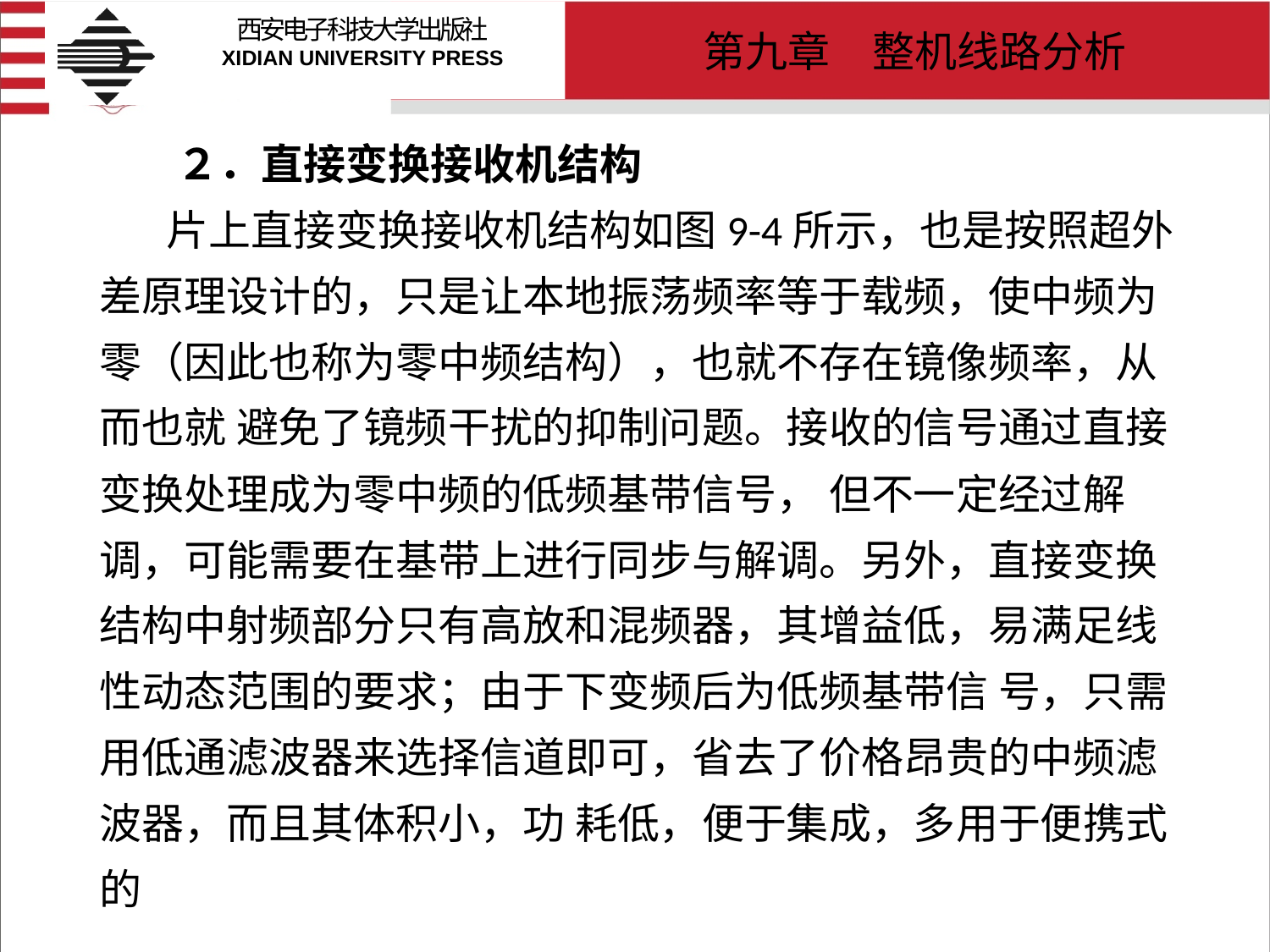

# ２．直接变换接收机结构 片上直接变换接收机结构如图9-4所示，也是按照超外差原理设计的，只是让本地振荡频率等于载频，使中频为零（因此也称为零中频结构），也就不存在镜像频率，从而也就 避免了镜频干扰的抑制问题。接收的信号通过直接变换处理成为零中频的低频基带信号， 但不一定经过解调，可能需要在基带上进行同步与解调。另外，直接变换结构中射频部分只有高放和混频器，其增益低，易满足线性动态范围的要求；由于下变频后为低频基带信 号，只需用低通滤波器来选择信道即可，省去了价格昂贵的中频滤波器，而且其体积小，功 耗低，便于集成，多用于便携式的